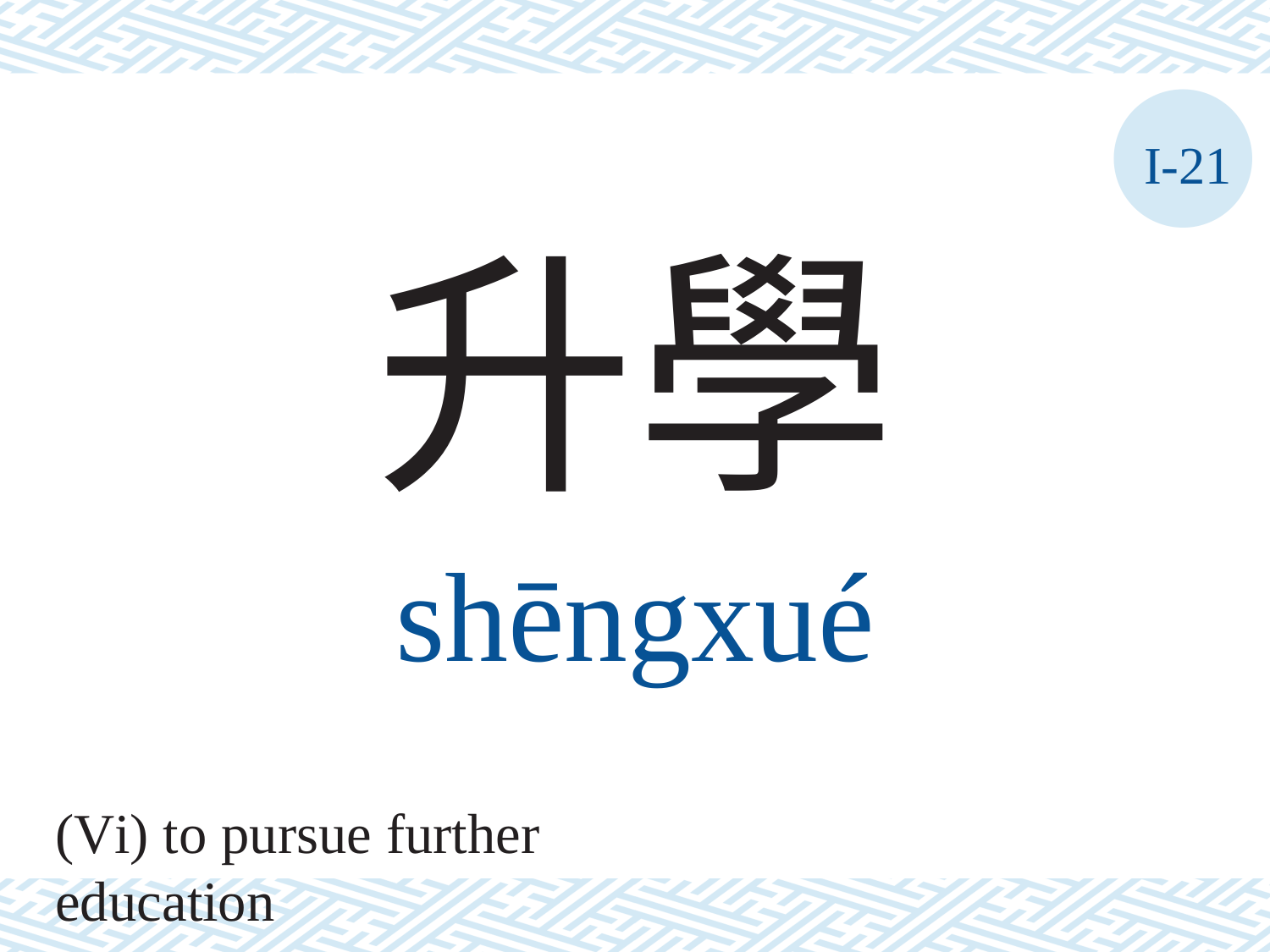

I-21
升學
shēngxué
(Vi) to pursue further education